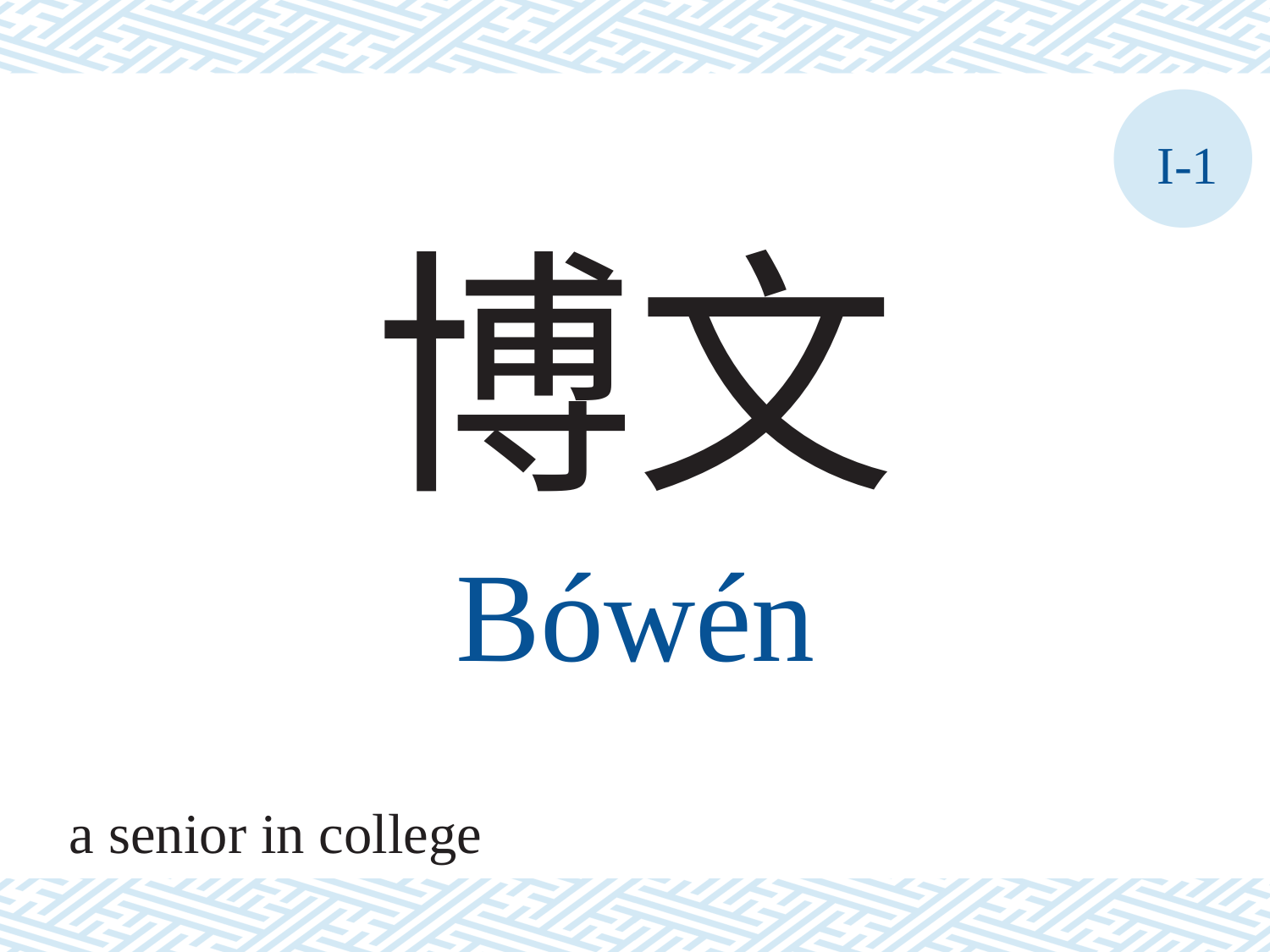

I-1
博文
Bówén
a senior in college